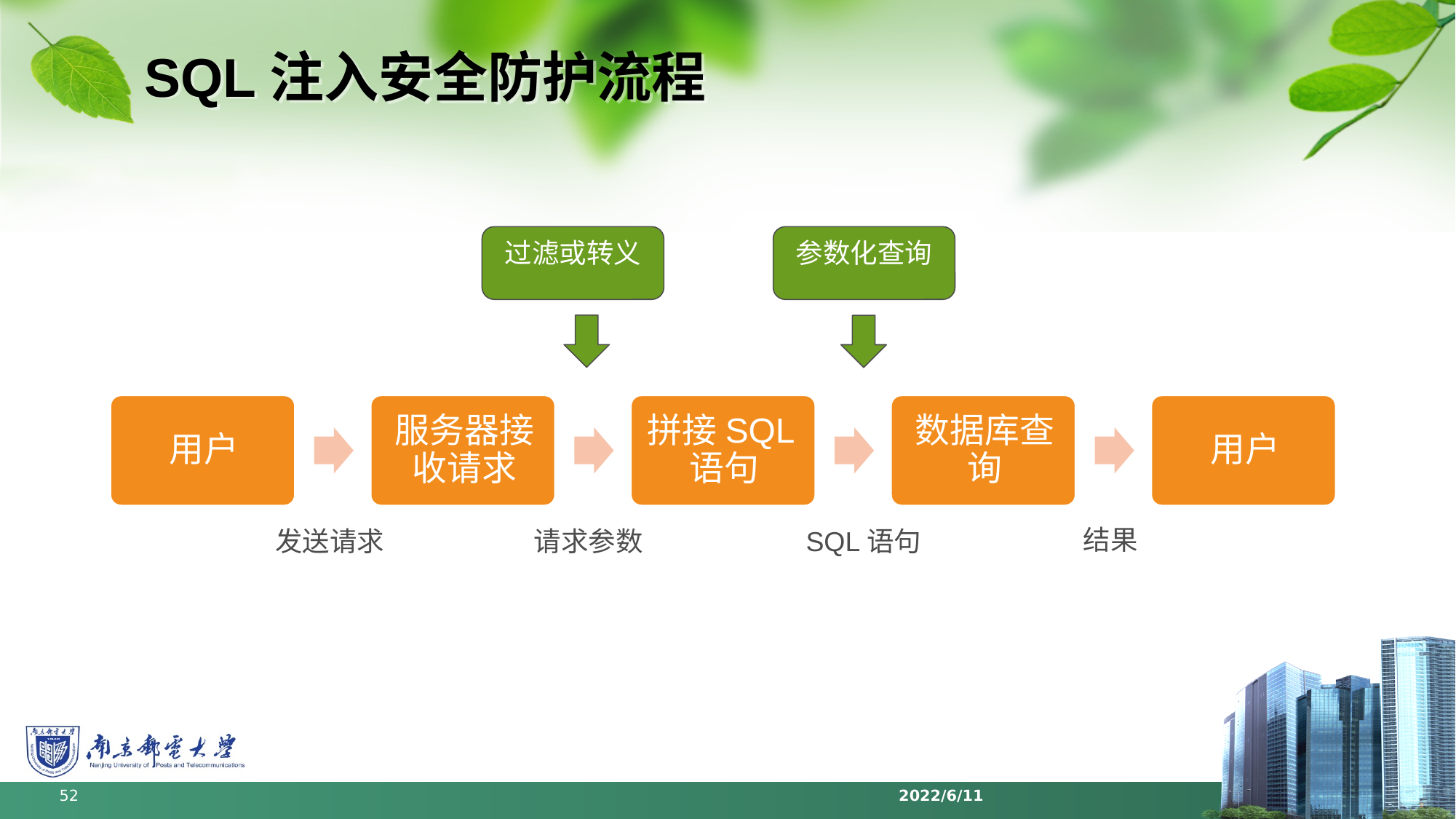

# SQL注入安全防护流程
用户

服务器接收请求

拼接SQL语句

数据库查询

用户
过滤或转义
参数化查询

结果
发送请求
请求参数
SQL语句
52
2022/6/11